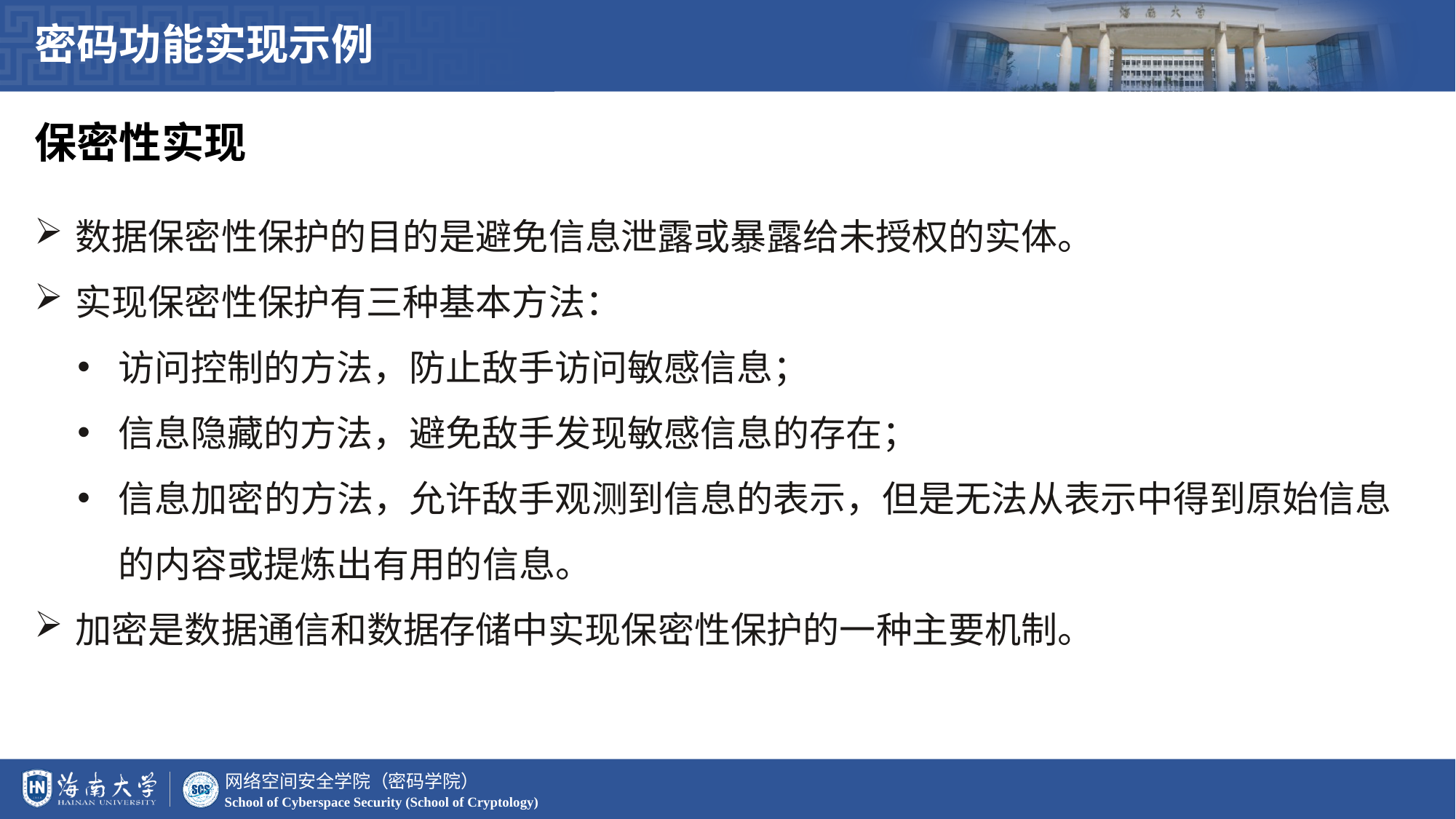

密码功能实现示例
保密性实现
数据保密性保护的目的是避免信息泄露或暴露给未授权的实体。
实现保密性保护有三种基本方法：
访问控制的方法，防止敌手访问敏感信息；
信息隐藏的方法，避免敌手发现敏感信息的存在；
信息加密的方法，允许敌手观测到信息的表示，但是无法从表示中得到原始信息的内容或提炼出有用的信息。
加密是数据通信和数据存储中实现保密性保护的一种主要机制。
91